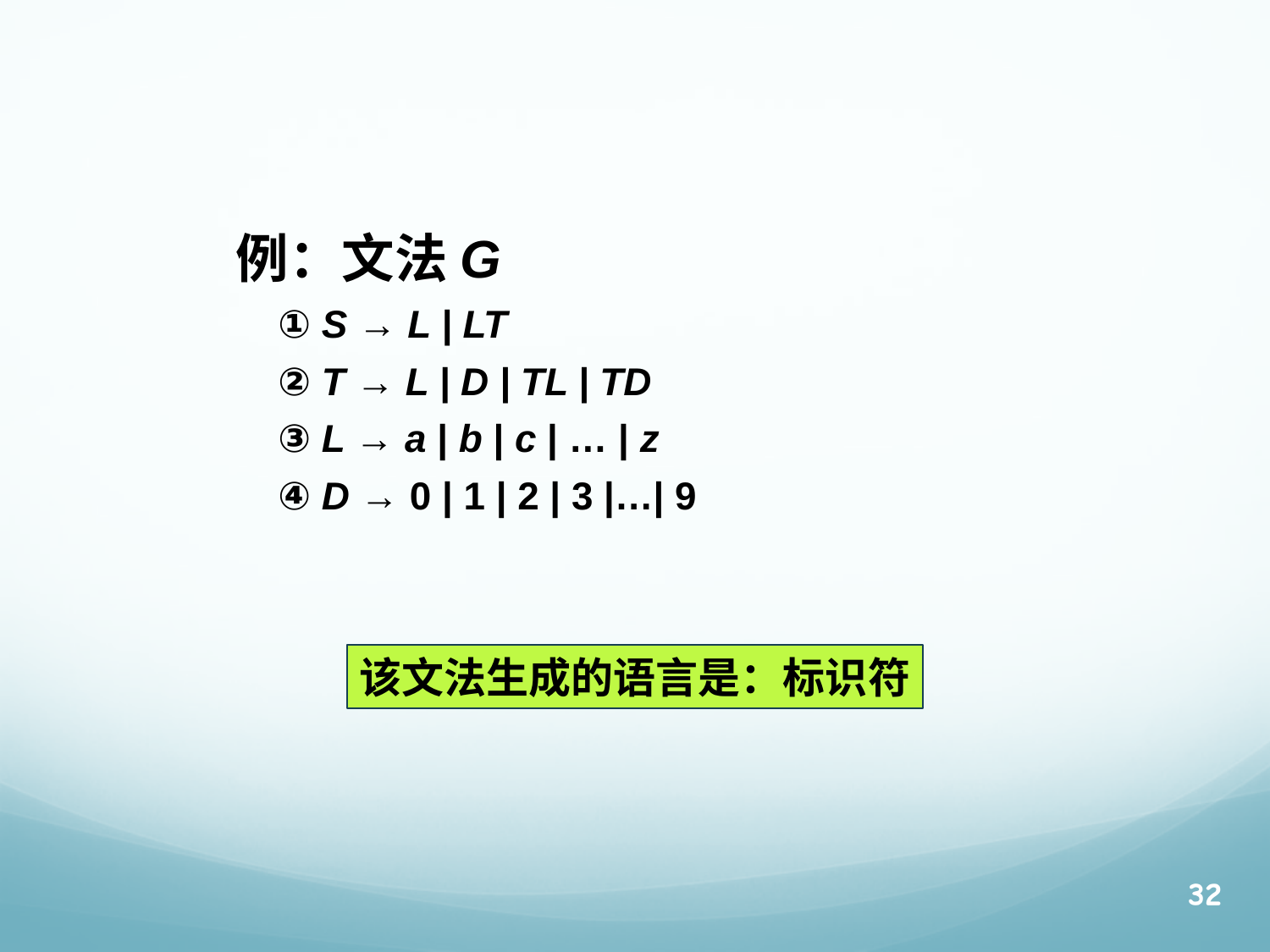

#
例：文法G
① S → L | LT
② T → L | D | TL | TD
③ L → a | b | c | … | z
④ D → 0 | 1 | 2 | 3 |…| 9

该文法生成的语言是：标识符
32